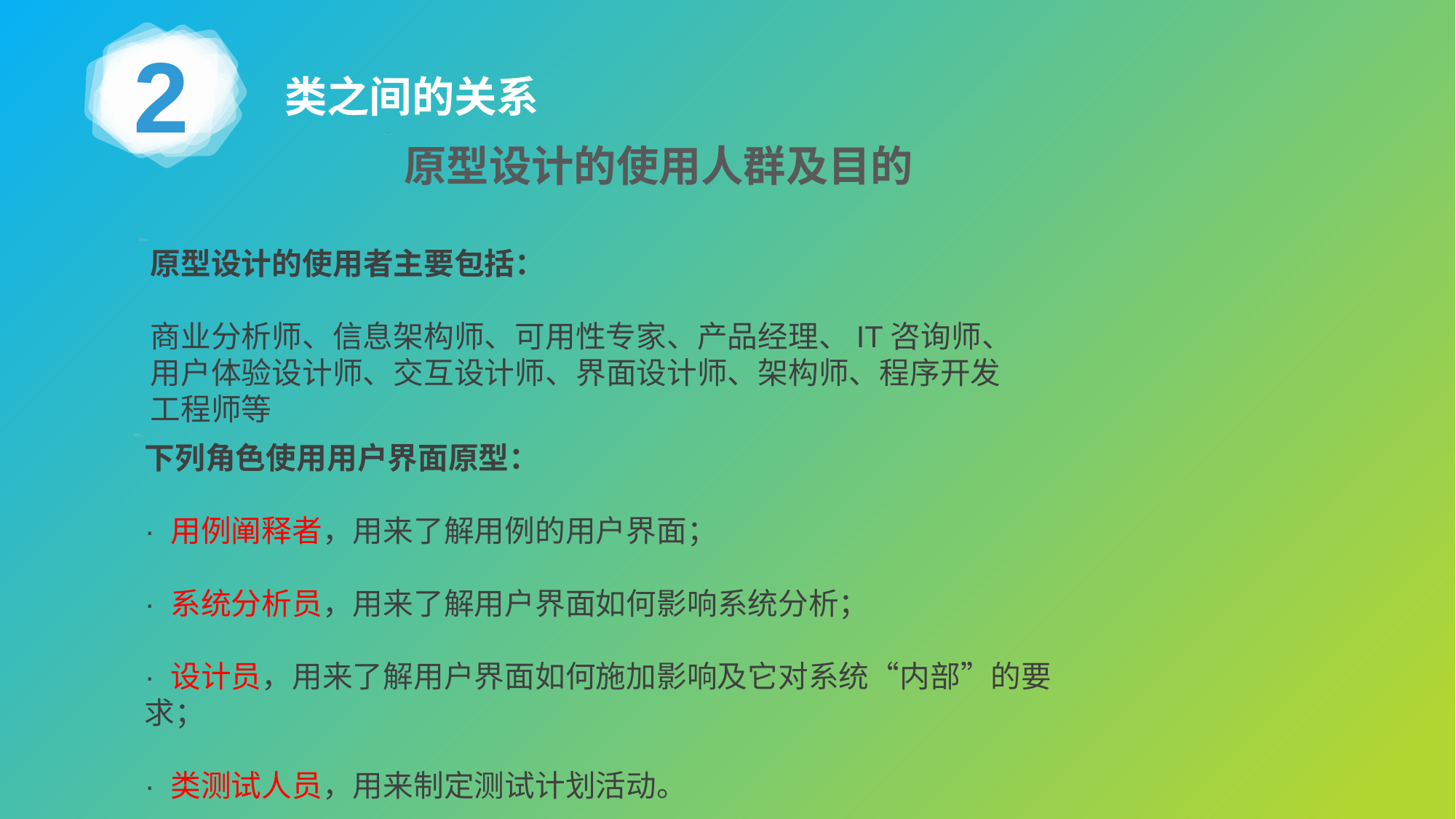

2

类之间的关系
原型设计的使用人群及目的
下列角色使用用户界面原型：

· 用例阐释者，用来了解用例的用户界面；

· 系统分析员，用来了解用户界面如何影响系统分析；

· 设计员，用来了解用户界面如何施加影响及它对系统“内部”的要求；

· 类测试人员，用来制定测试计划活动。
原型设计的使用者主要包括：

商业分析师、信息架构师、可用性专家、产品经理、IT咨询师、用户体验设计师、交互设计师、界面设计师、架构师、程序开发工程师等